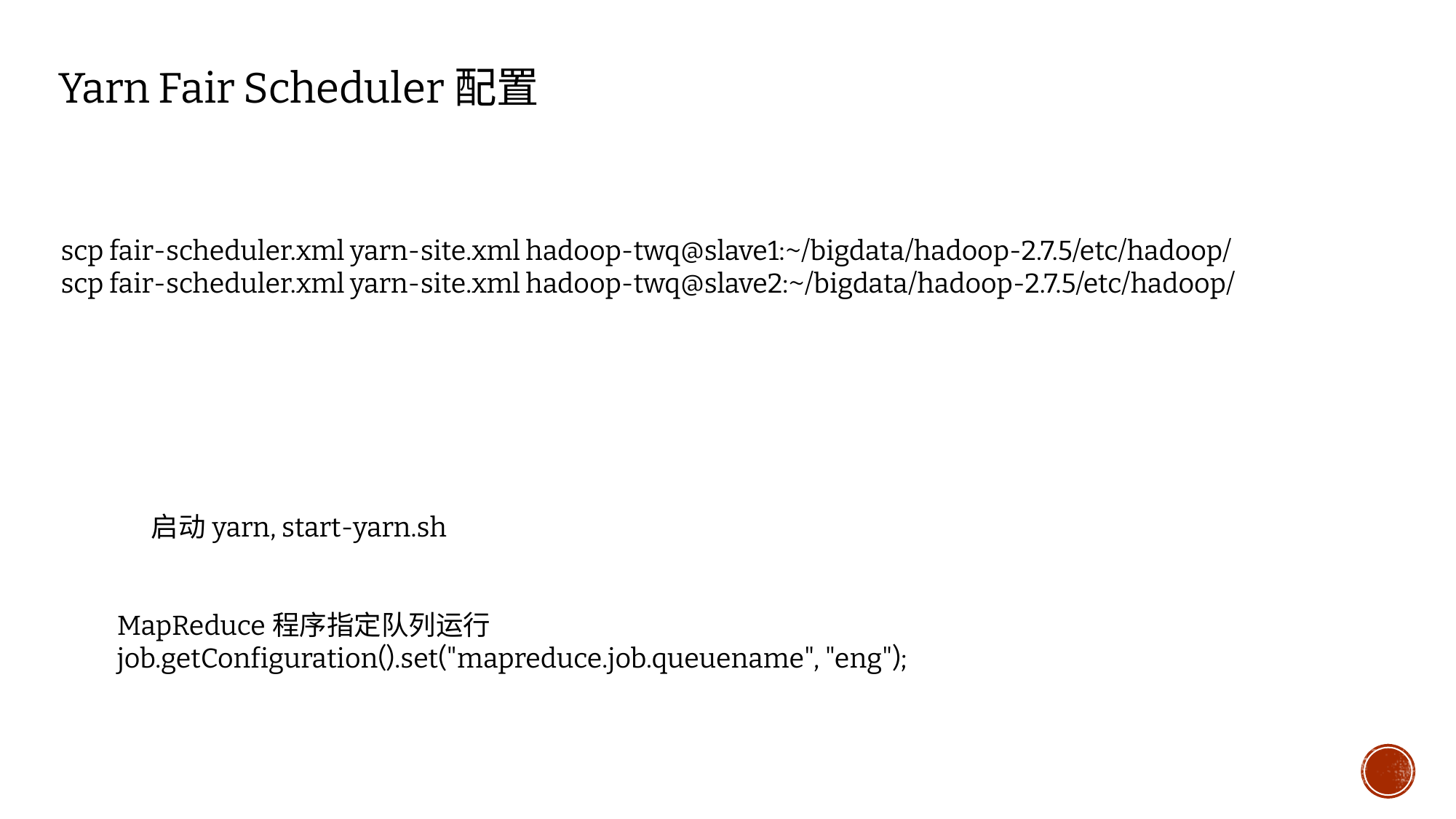

Yarn Fair Scheduler配置
scp fair-scheduler.xml yarn-site.xml hadoop-twq@slave1:~/bigdata/hadoop-2.7.5/etc/hadoop/
scp fair-scheduler.xml yarn-site.xml hadoop-twq@slave2:~/bigdata/hadoop-2.7.5/etc/hadoop/
启动yarn, start-yarn.sh
MapReduce程序指定队列运行
job.getConfiguration().set("mapreduce.job.queuename", "eng");